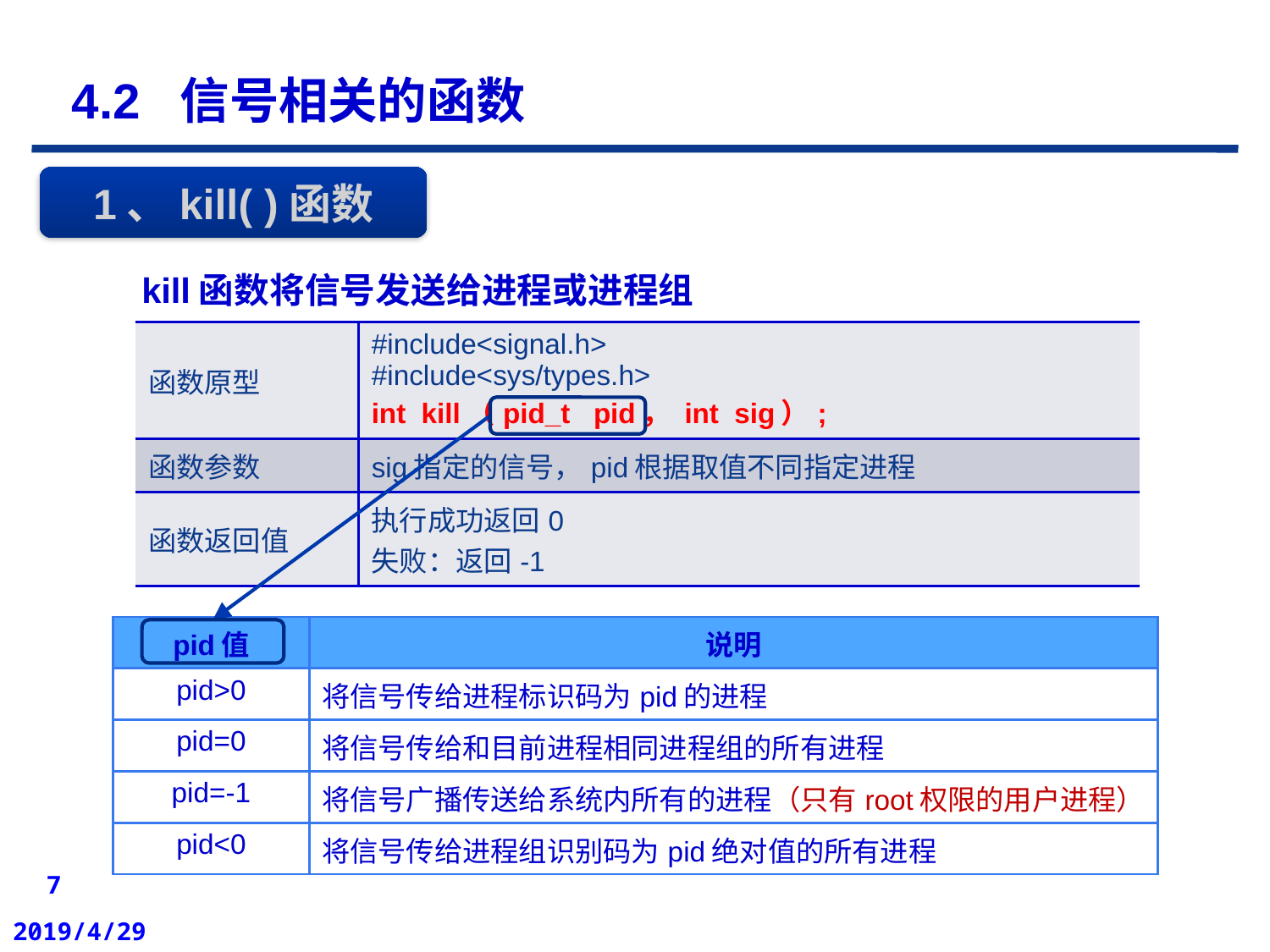

4.2  信号相关的函数
1、kill( )函数
kill函数将信号发送给进程或进程组
| 函数原型 | #include<signal.h> #include<sys/types.h> int kill（pid\_t pid， int sig）; |
| --- | --- |
| 函数参数 | sig指定的信号，pid根据取值不同指定进程 |
| 函数返回值 | 执行成功返回0 失败：返回-1 |

| pid值 | 说明 |
| --- | --- |
| pid>0 | 将信号传给进程标识码为pid的进程 |
| pid=0 | 将信号传给和目前进程相同进程组的所有进程 |
| pid=-1 | 将信号广播传送给系统内所有的进程（只有root权限的用户进程） |
| pid<0 | 将信号传给进程组识别码为pid绝对值的所有进程 |